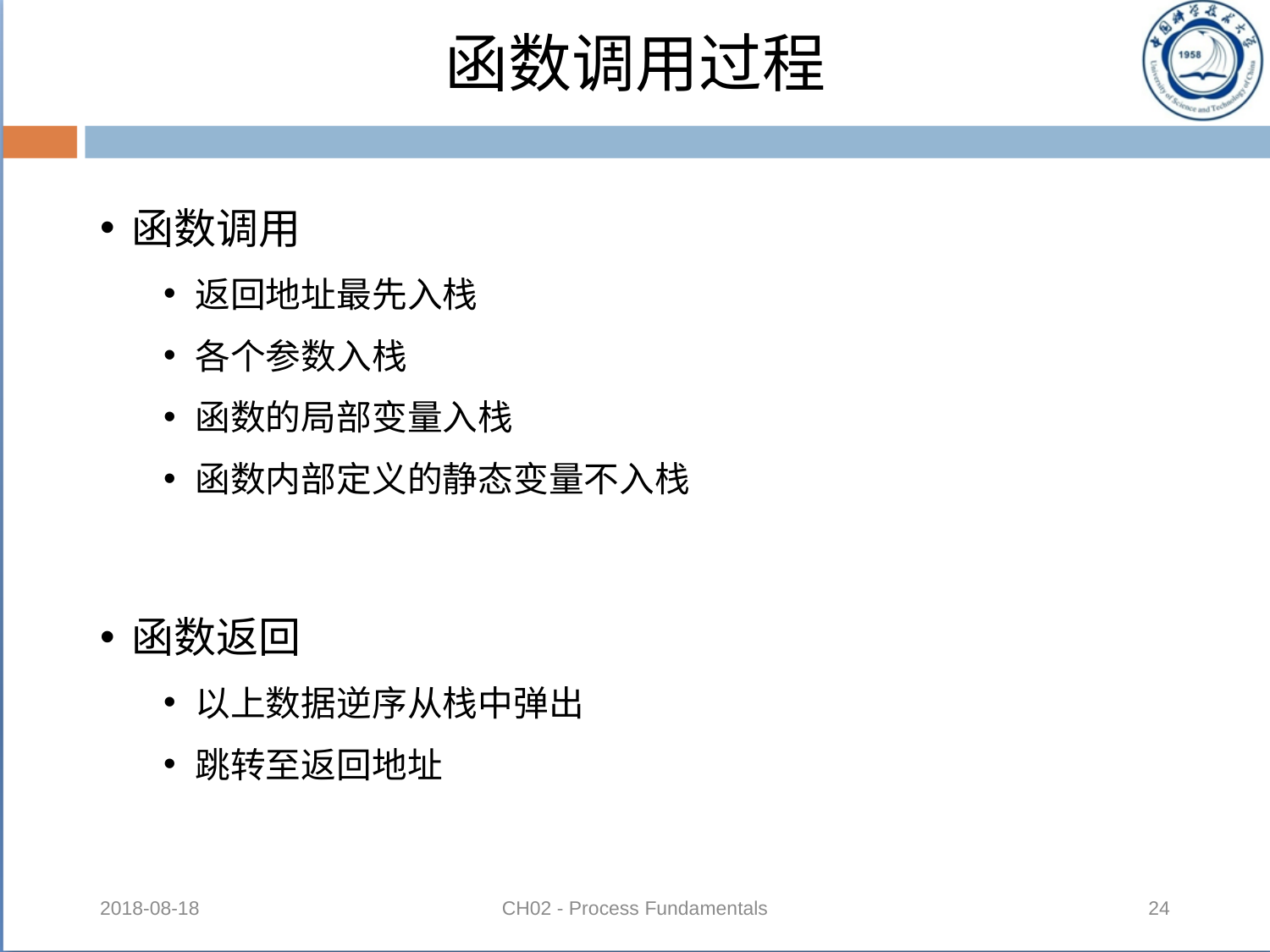

# 函数调用过程
函数调用
返回地址最先入栈
各个参数入栈
函数的局部变量入栈
函数内部定义的静态变量不入栈

函数返回
以上数据逆序从栈中弹出
跳转至返回地址
2018-08-18
CH02 - Process Fundamentals
24